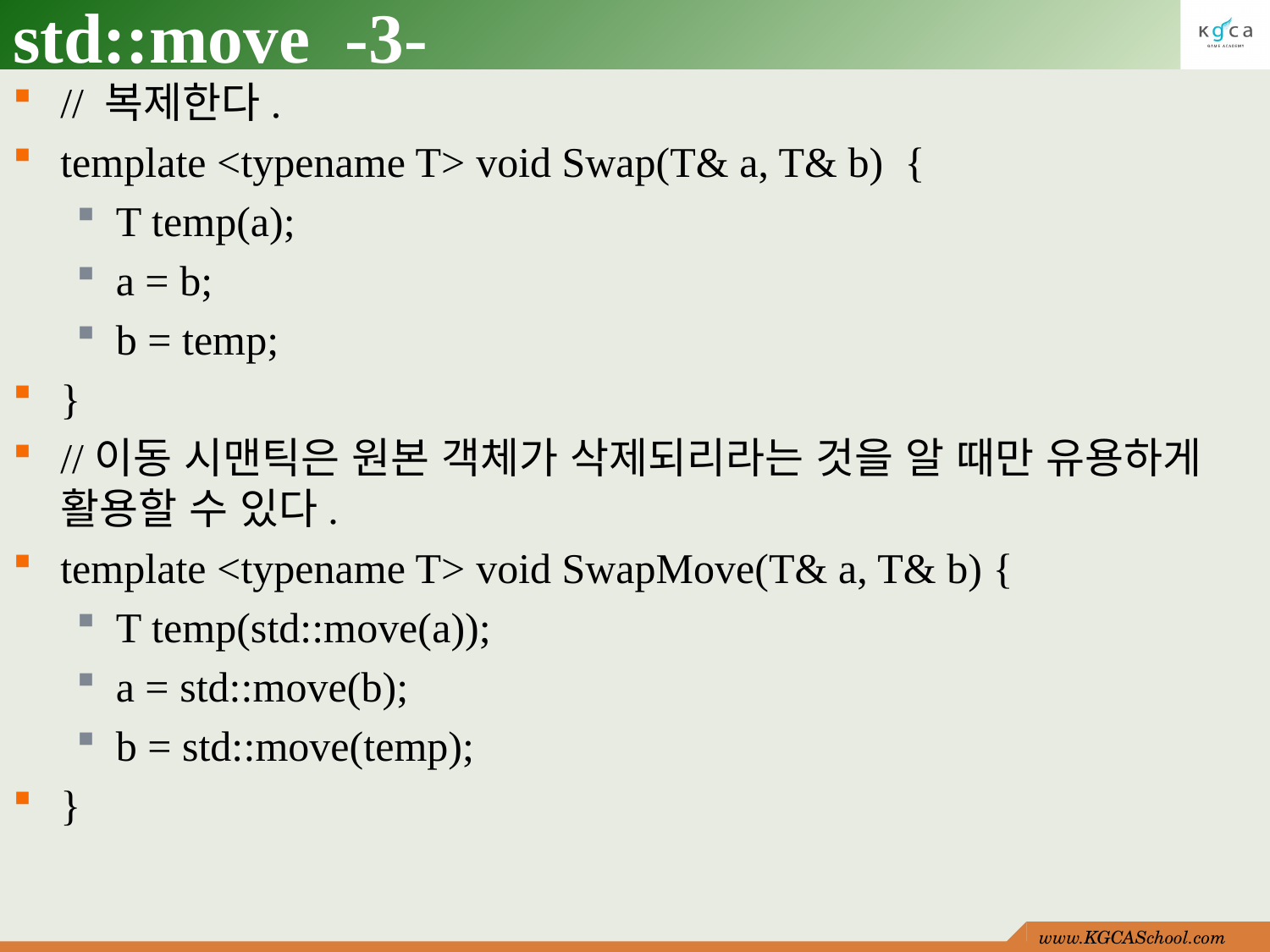

# std::move  -3-
// 복제한다.
template <typename T> void Swap(T& a, T& b)  {
T temp(a);
a = b;
b = temp;
}
//이동 시맨틱은 원본 객체가 삭제되리라는 것을 알 때만 유용하게 활용할 수 있다.
template <typename T> void SwapMove(T& a, T& b) {
T temp(std::move(a));
a = std::move(b);
b = std::move(temp);
}